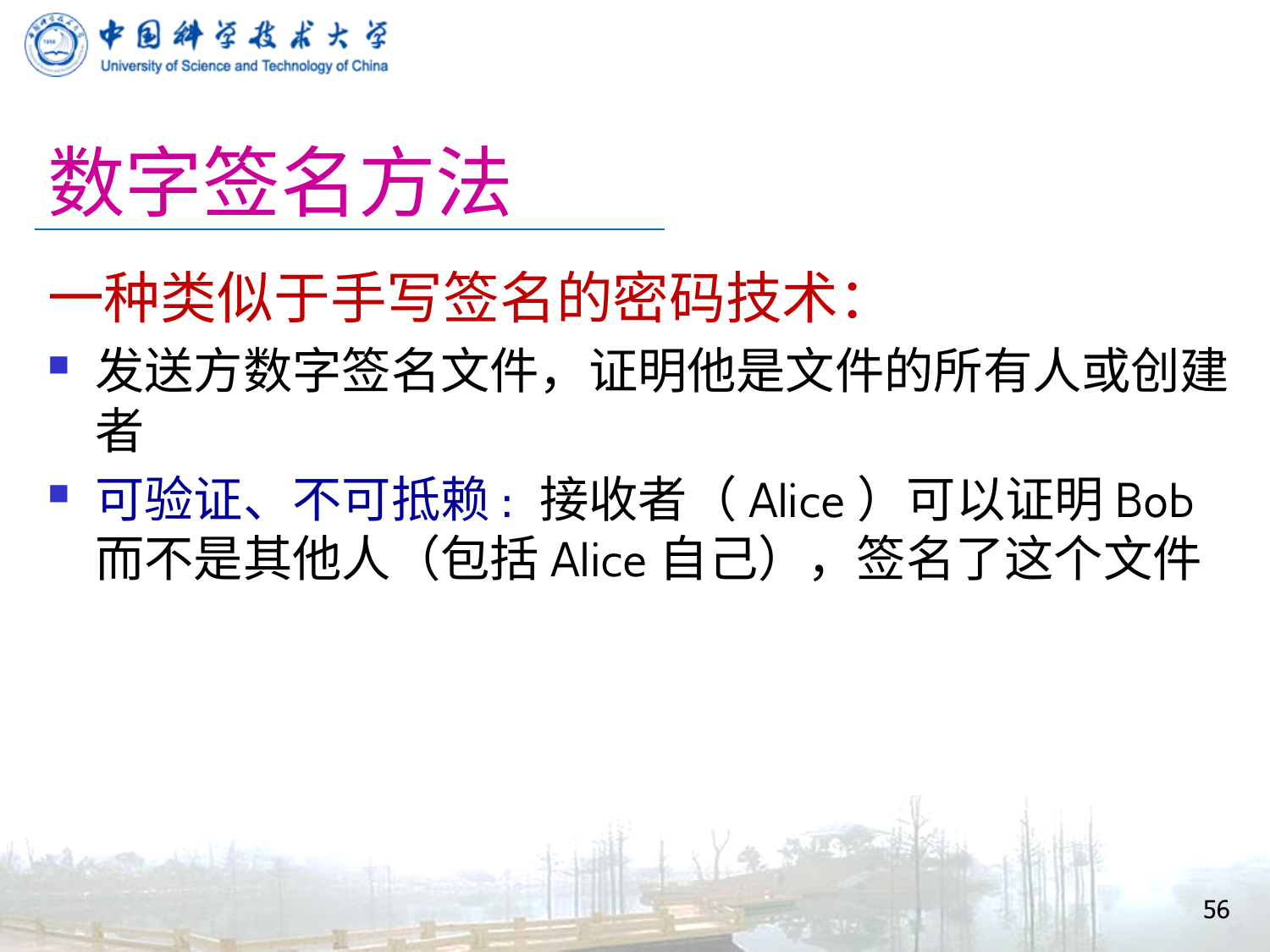

# 数字签名方法
一种类似于手写签名的密码技术：
发送方数字签名文件，证明他是文件的所有人或创建者
可验证、不可抵赖: 接收者（Alice）可以证明Bob而不是其他人（包括Alice自己），签名了这个文件
56